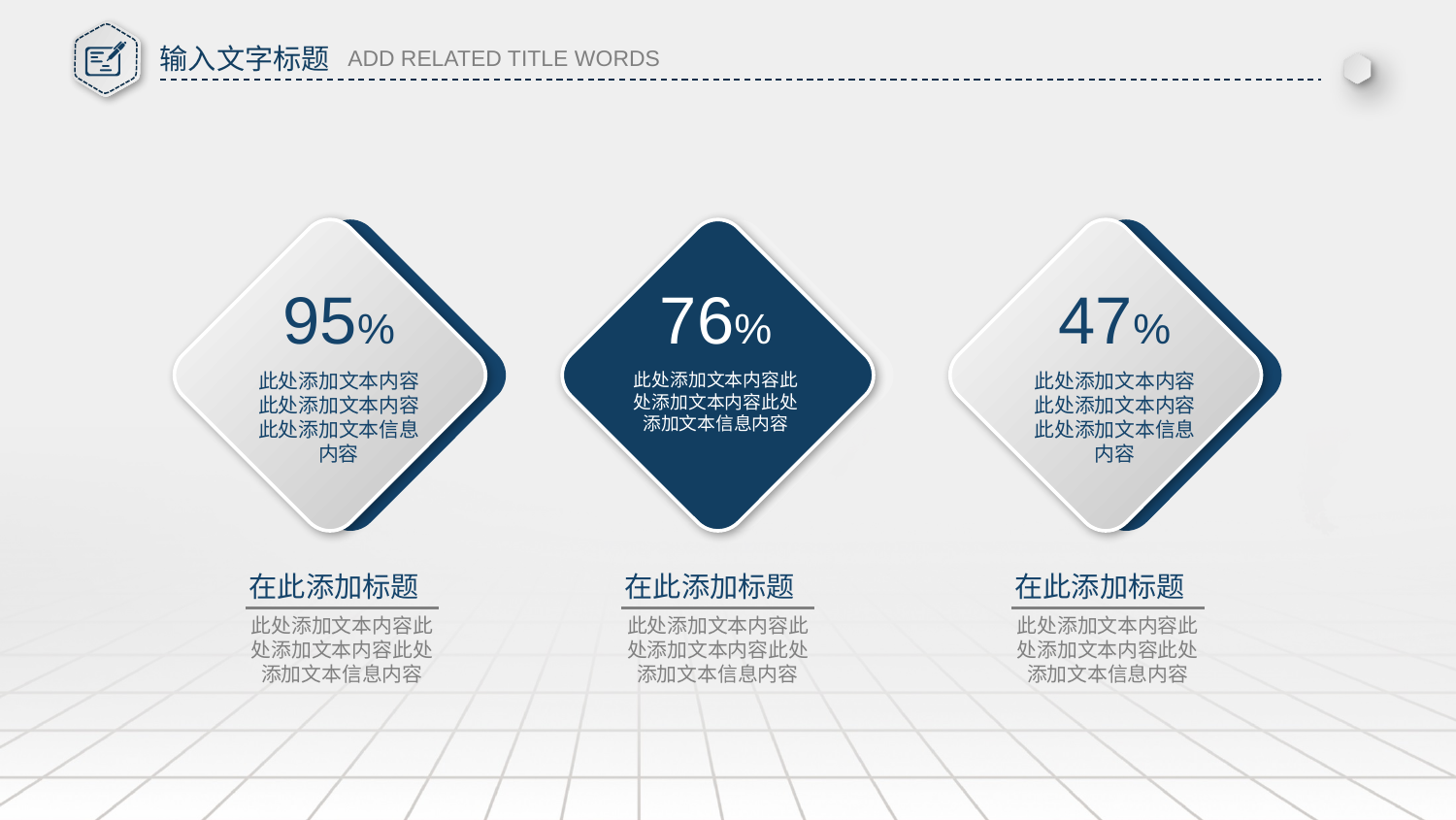

95%
此处添加文本内容此处添加文本内容此处添加文本信息内容

76%
此处添加文本内容此处添加文本内容此处添加文本信息内容

47%
此处添加文本内容此处添加文本内容此处添加文本信息内容
在此添加标题
在此添加标题
在此添加标题
此处添加文本内容此处添加文本内容此处添加文本信息内容
此处添加文本内容此处添加文本内容此处添加文本信息内容
此处添加文本内容此处添加文本内容此处添加文本信息内容